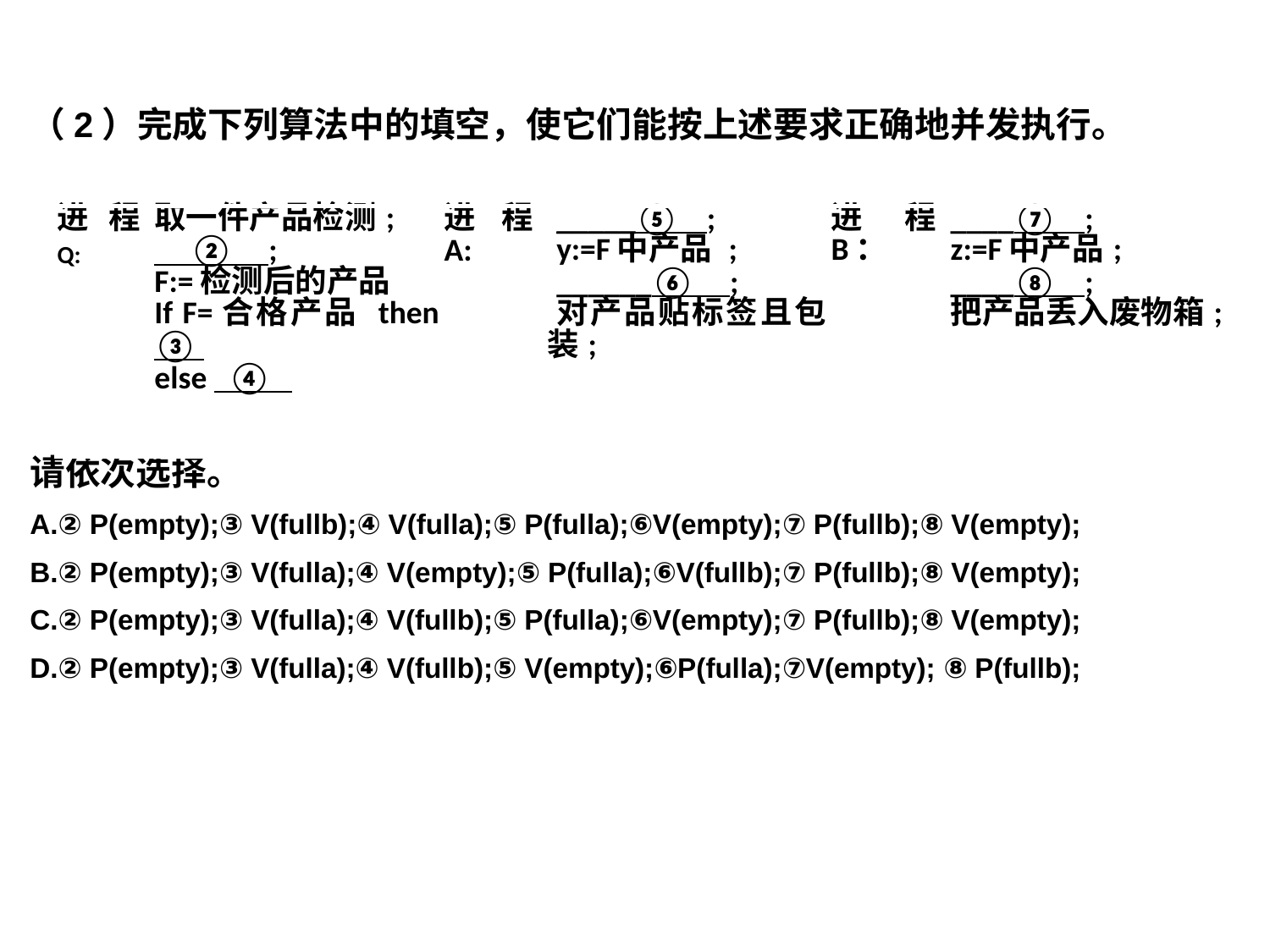

（2）完成下列算法中的填空，使它们能按上述要求正确地并发执行。

请依次选择。
A.② P(empty);③ V(fullb);④ V(fulla);⑤ P(fulla);⑥V(empty);⑦ P(fullb);⑧ V(empty);
B.② P(empty);③ V(fulla);④ V(empty);⑤ P(fulla);⑥V(fullb);⑦ P(fullb);⑧ V(empty);
C.② P(empty);③ V(fulla);④ V(fullb);⑤ P(fulla);⑥V(empty);⑦ P(fullb);⑧ V(empty);
D.② P(empty);③ V(fulla);④ V(fullb);⑤ V(empty);⑥P(fulla);⑦V(empty); ⑧ P(fullb);
| 进程Q: | 取一件产品检测; ② ; F:=检测后的产品 If F=合格产品 then ③ else ④ | 进程A: | \_\_\_\_\_⑤ ; y:=F中产品 ; \_\_\_\_\_\_⑥ ; 对产品贴标签且包装; | 进程B： | \_\_\_\_⑦ ; z:=F中产品; \_\_\_\_⑧ ; 把产品丢入废物箱; |
| --- | --- | --- | --- | --- | --- |